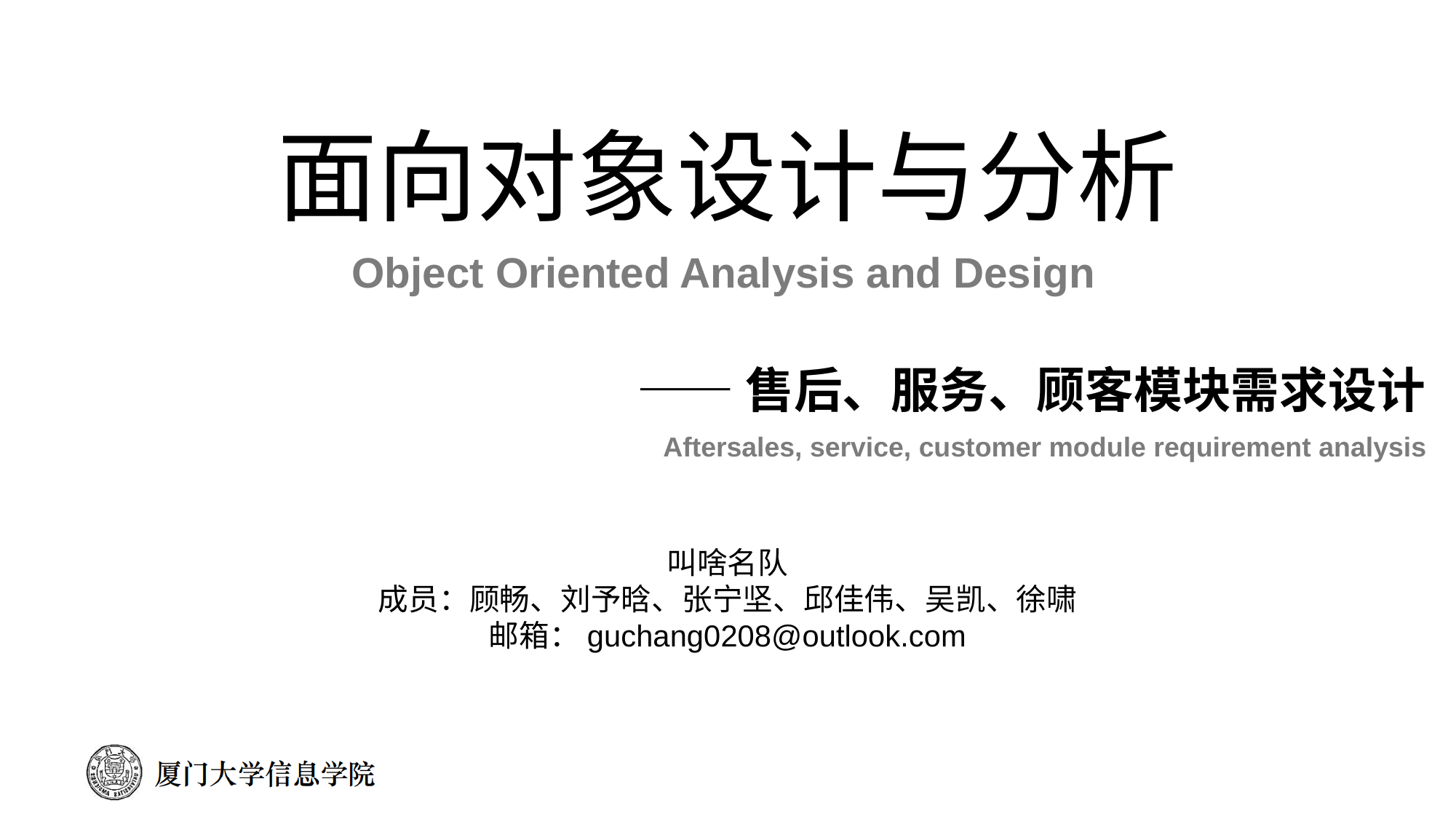

面向对象设计与分析
Object Oriented Analysis and Design

——售后、服务、顾客模块需求设计
Aftersales, service, customer module requirement analysis
叫啥名队
成员：顾畅、刘予晗、张宁坚、邱佳伟、吴凯、徐啸
邮箱：guchang0208@outlook.com